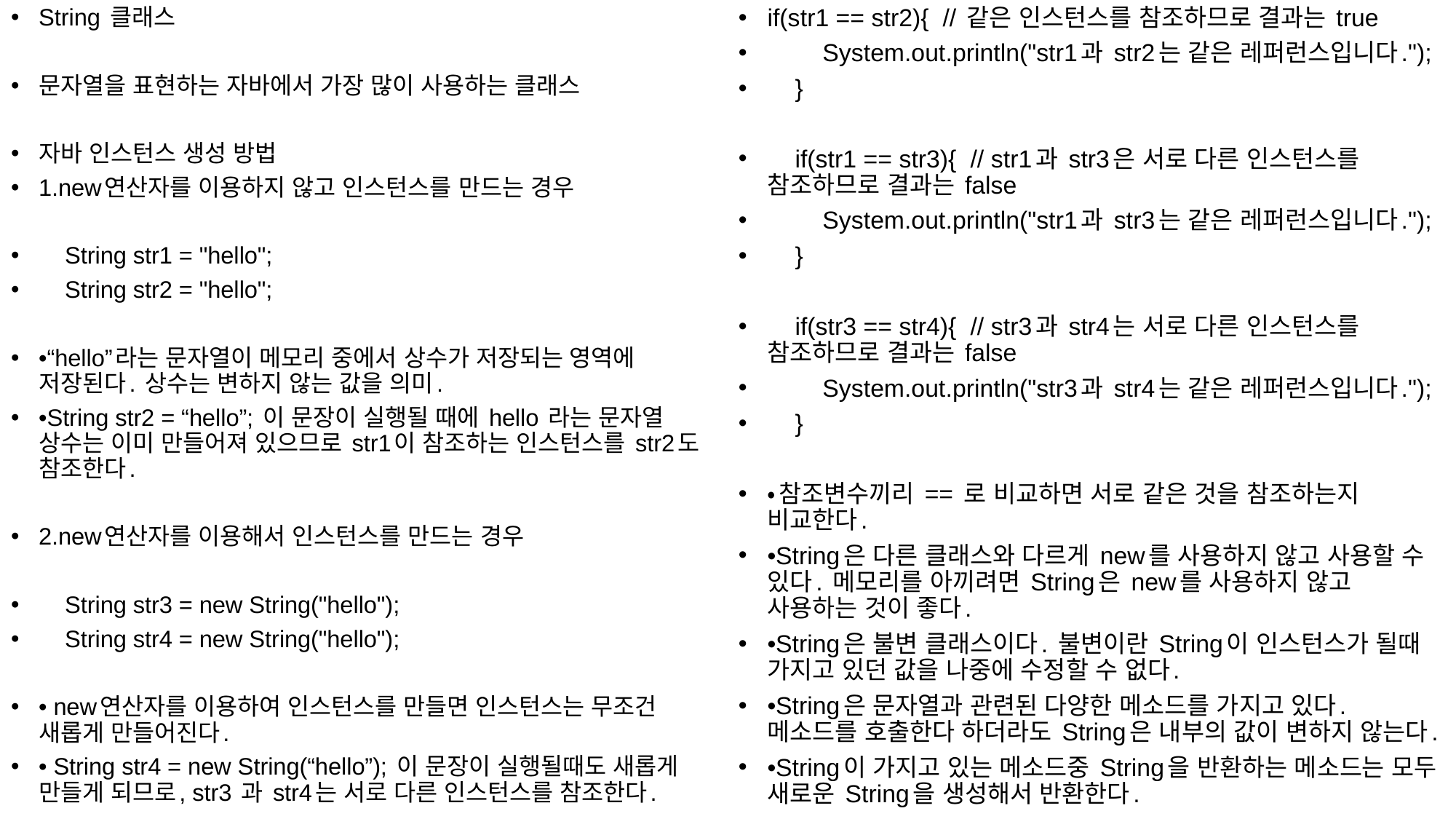

String 클래스

문자열을 표현하는 자바에서 가장 많이 사용하는 클래스

자바 인스턴스 생성 방법
1.new연산자를 이용하지 않고 인스턴스를 만드는 경우

    String str1 = "hello";
    String str2 = "hello";

•“hello”라는 문자열이 메모리 중에서 상수가 저장되는 영역에 저장된다. 상수는 변하지 않는 값을 의미.
•String str2 = “hello”; 이 문장이 실행될 때에 hello 라는 문자열 상수는 이미 만들어져 있으므로 str1이 참조하는 인스턴스를 str2도 참조한다.

2.new연산자를 이용해서 인스턴스를 만드는 경우

    String str3 = new String("hello");
    String str4 = new String("hello");

• new연산자를 이용하여 인스턴스를 만들면 인스턴스는 무조건 새롭게 만들어진다.
• String str4 = new String(“hello”); 이 문장이 실행될때도 새롭게 만들게 되므로, str3 과 str4는 서로 다른 인스턴스를 참조한다.
if(str1 == str2){  // 같은 인스턴스를 참조하므로 결과는 true
        System.out.println("str1과 str2는 같은 레퍼런스입니다.");
    }

    if(str1 == str3){  // str1과 str3은 서로 다른 인스턴스를 참조하므로 결과는 false
        System.out.println("str1과 str3는 같은 레퍼런스입니다.");
    }

    if(str3 == str4){  // str3과 str4는 서로 다른 인스턴스를 참조하므로 결과는 false
        System.out.println("str3과 str4는 같은 레퍼런스입니다.");
    }

•참조변수끼리 == 로 비교하면 서로 같은 것을 참조하는지 비교한다.
•String은 다른 클래스와 다르게 new를 사용하지 않고 사용할 수 있다. 메모리를 아끼려면 String은 new를 사용하지 않고 사용하는 것이 좋다.
•String은 불변 클래스이다. 불변이란 String이 인스턴스가 될때 가지고 있던 값을 나중에 수정할 수 없다.
•String은 문자열과 관련된 다양한 메소드를 가지고 있다. 메소드를 호출한다 하더라도 String은 내부의 값이 변하지 않는다.
•String이 가지고 있는 메소드중 String을 반환하는 메소드는 모두 새로운 String을 생성해서 반환한다.